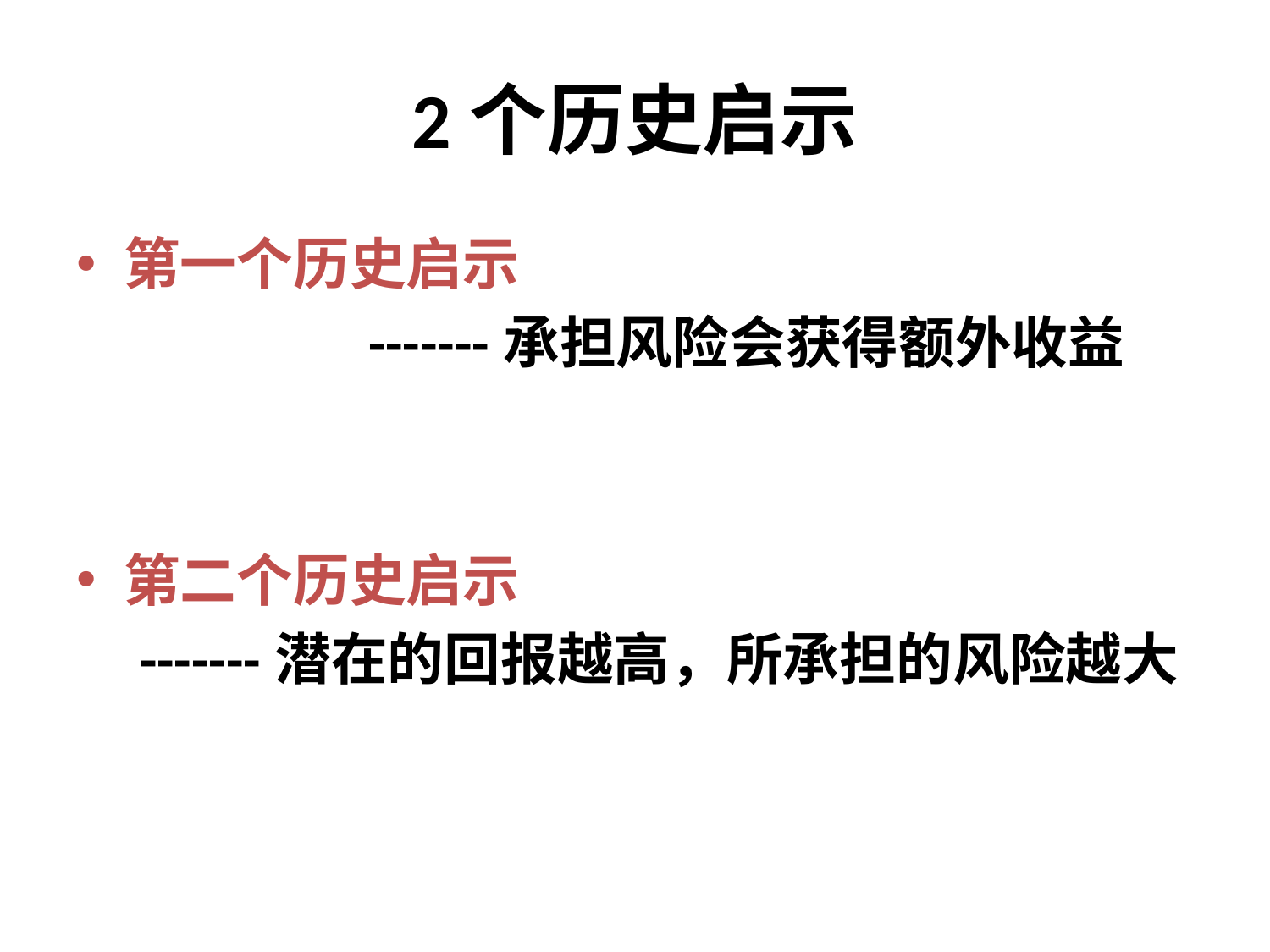

# 2个历史启示
第一个历史启示
                       -------承担风险会获得额外收益

第二个历史启示
     -------潜在的回报越高，所承担的风险越大